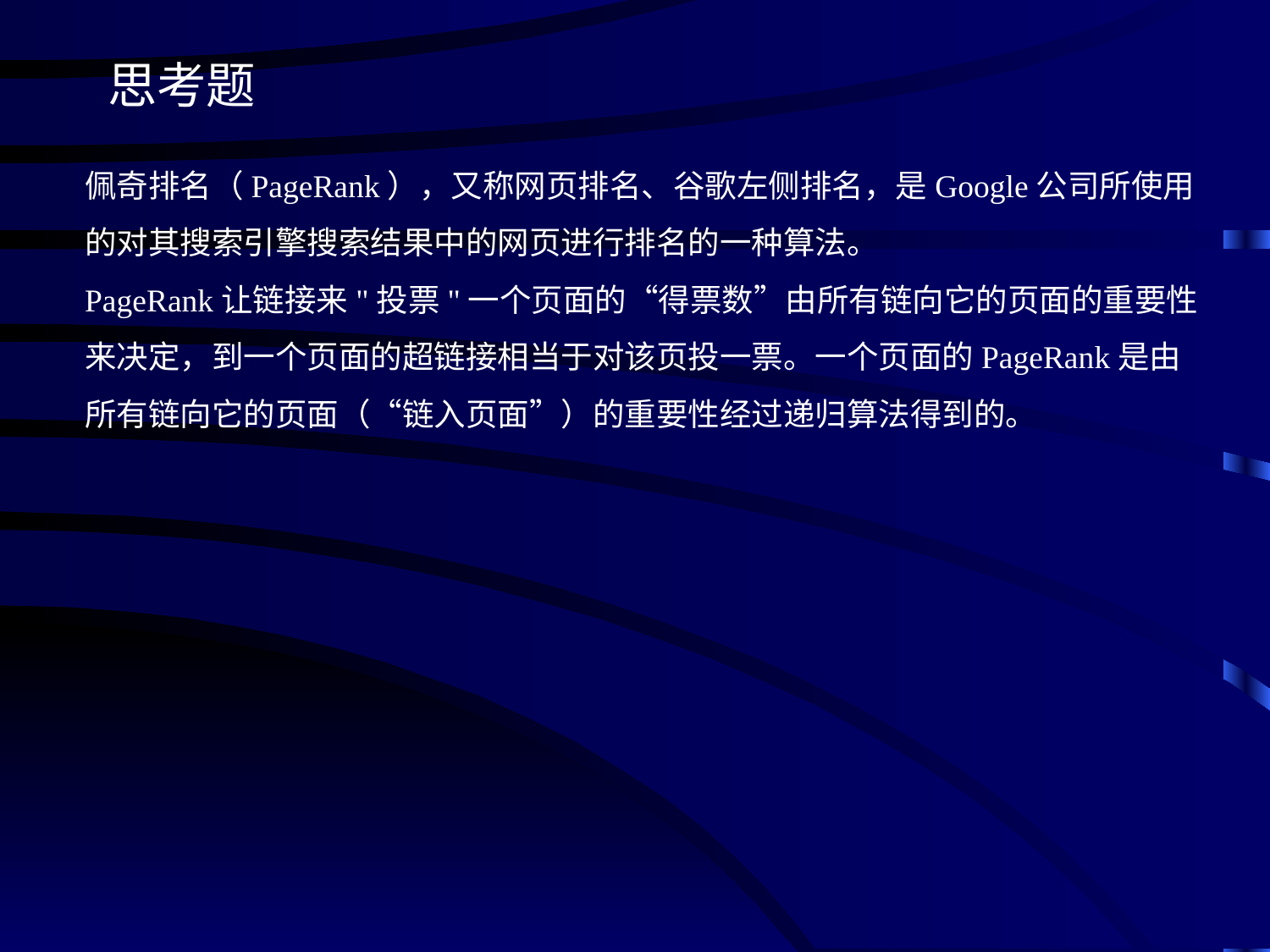

思考题
佩奇排名（PageRank），又称网页排名、谷歌左侧排名，是Google公司所使用的对其搜索引擎搜索结果中的网页进行排名的一种算法。
PageRank让链接来"投票"一个页面的“得票数”由所有链向它的页面的重要性来决定，到一个页面的超链接相当于对该页投一票。一个页面的PageRank是由所有链向它的页面（“链入页面”）的重要性经过递归算法得到的。